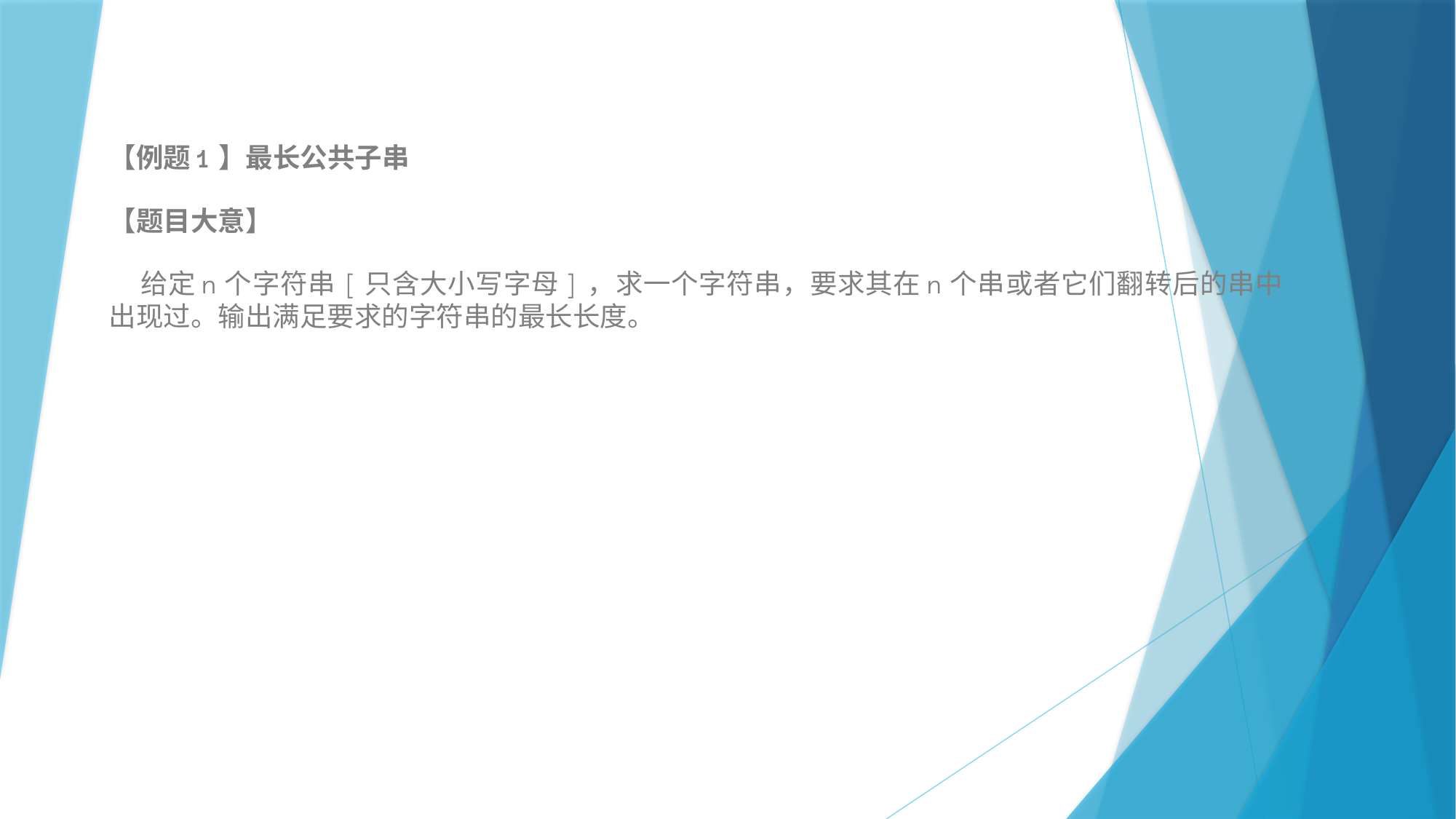

【例题1】最长公共子串
【题目大意】
给定n个字符串[只含大小写字母]，求一个字符串，要求其在n个串或者它们翻转后的串中出现过。输出满足要求的字符串的最长长度。